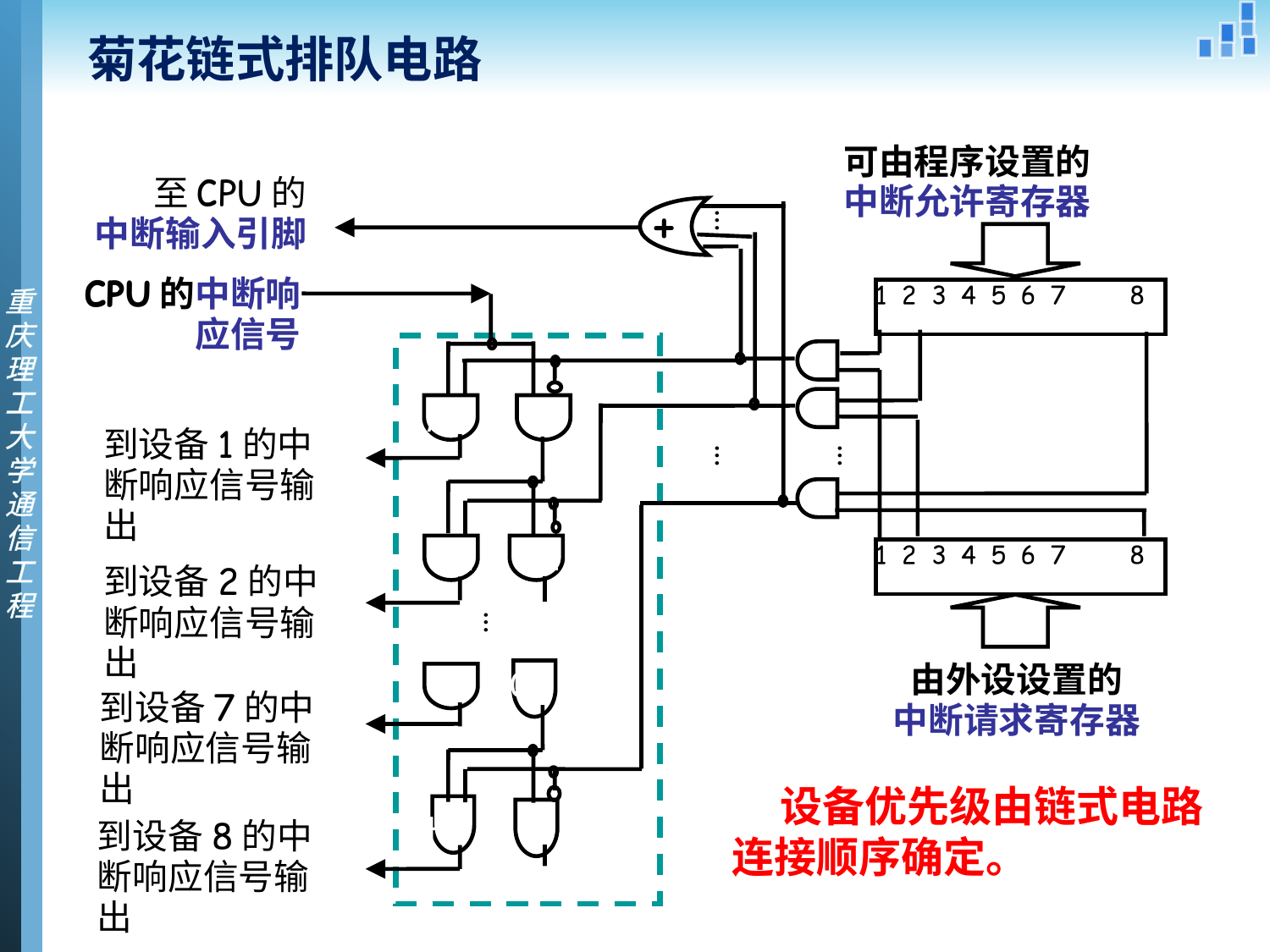

# 菊花链式排队电路
可由程序设置的
中断允许寄存器
至CPU的
中断输入引脚

+

…

1  2  3  4  5  6  7	8

…

1  2  3  4  5  6  7	8

由外设设置的
中断请求寄存器
CPU的中断响应信号

A2

A1

到设备1的中断响应信号输出

到设备2的中断响应信号输出

到设备7的中断响应信号输出

到设备8的中断响应信号输出

…

…

G1
G2

H1
H2

B2

B1

    设备优先级由链式电路连接顺序确定。
37